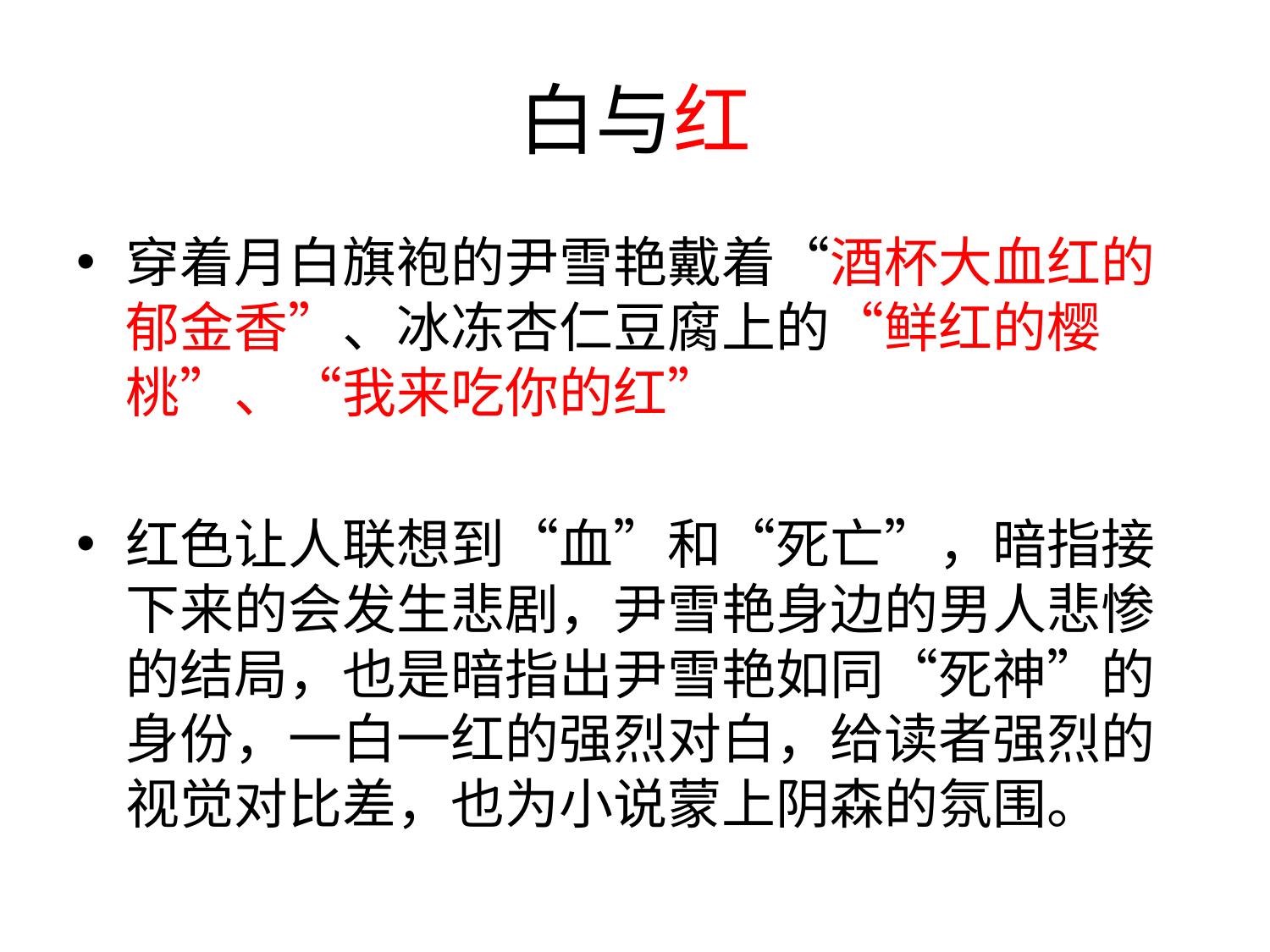

# 白与红
穿着月白旗袍的尹雪艳戴着“酒杯大血红的郁金香”、冰冻杏仁豆腐上的“鲜红的樱桃”、“我来吃你的红”

红色让人联想到“血”和“死亡”，暗指接下来的会发生悲剧，尹雪艳身边的男人悲惨的结局，也是暗指出尹雪艳如同“死神”的身份，一白一红的强烈对白，给读者强烈的视觉对比差，也为小说蒙上阴森的氛围。